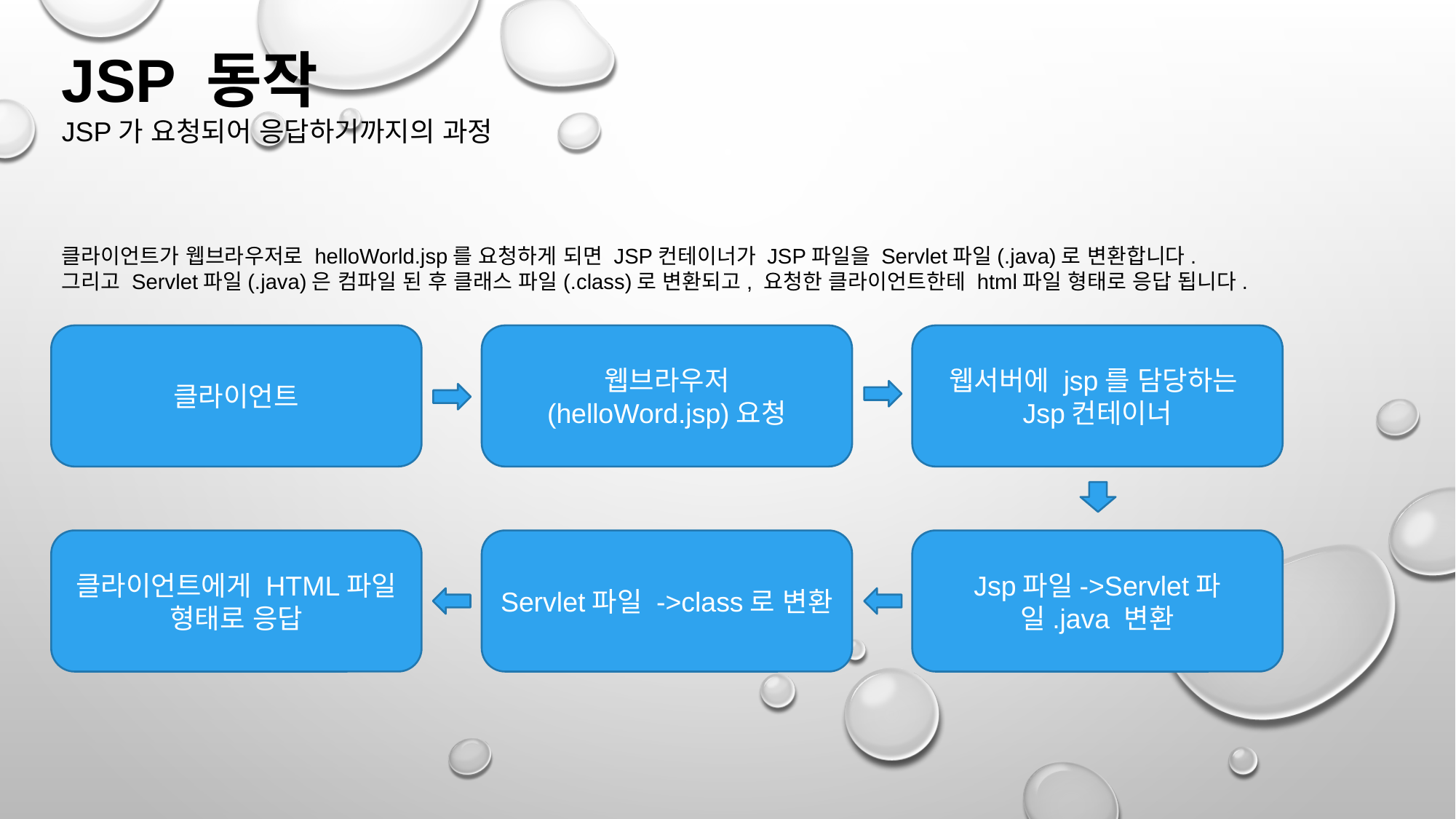

JSP 동작
JSP가 요청되어 응답하기까지의 과정
클라이언트가 웹브라우저로 helloWorld.jsp를 요청하게 되면 JSP컨테이너가 JSP파일을 Servlet파일(.java)로 변환합니다.
그리고 Servlet파일(.java)은 컴파일 된 후 클래스 파일(.class)로 변환되고, 요청한 클라이언트한테 html파일 형태로 응답 됩니다.
웹서버에 jsp를 담당하는
Jsp컨테이너
클라이언트
웹브라우저
(helloWord.jsp)요청

Servlet파일 ->class로 변환
클라이언트에게 HTML파일 형태로 응답
Jsp파일->Servlet파일.java 변환